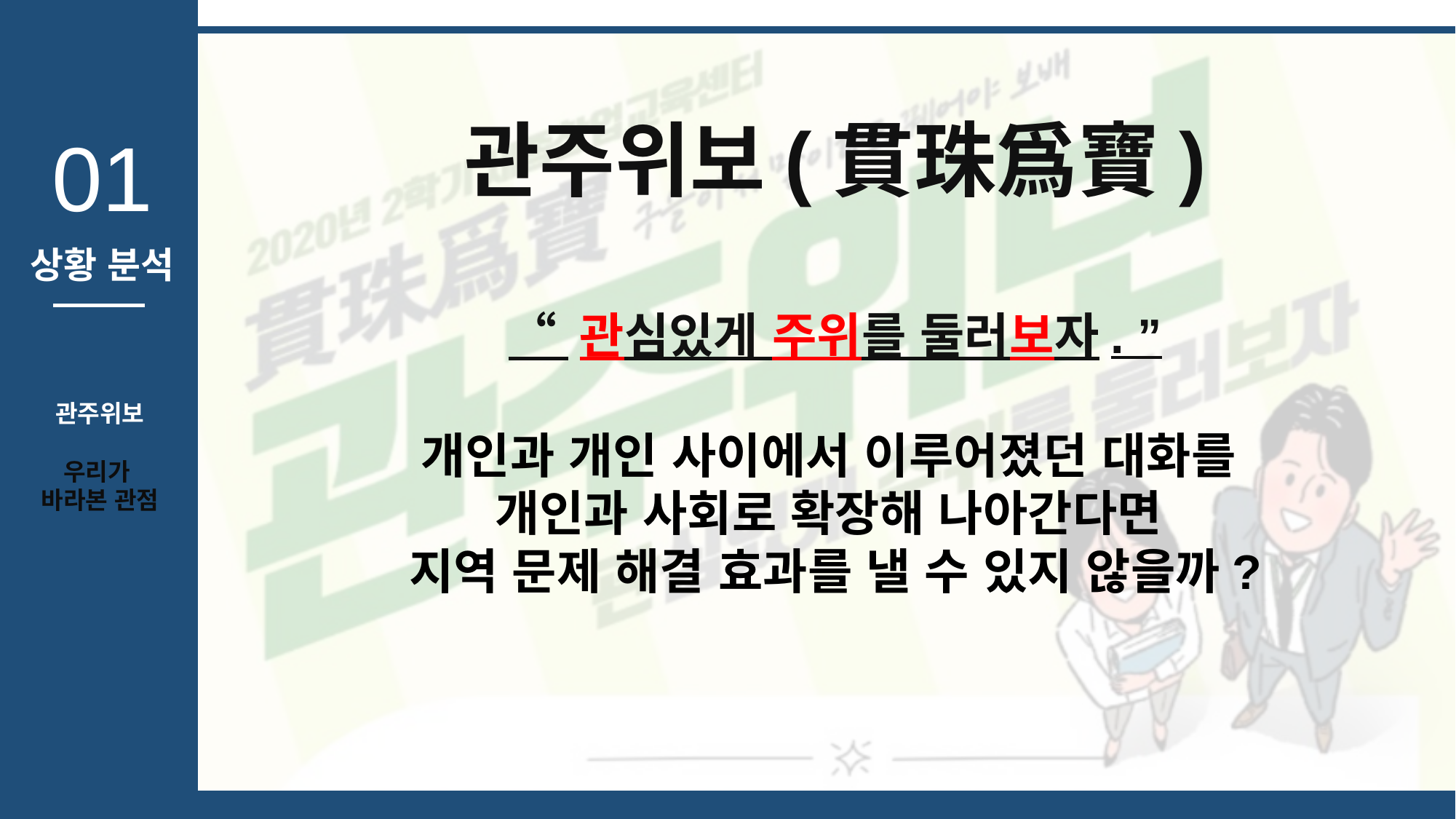

관주위보(貫珠爲寶)
01
상황 분석

“ 관심있게 주위를 둘러보자. ”
관주위보

우리가
바라본 관점
개인과 개인 사이에서 이루어졌던 대화를
개인과 사회로 확장해 나아간다면
지역 문제 해결 효과를 낼 수 있지 않을까?